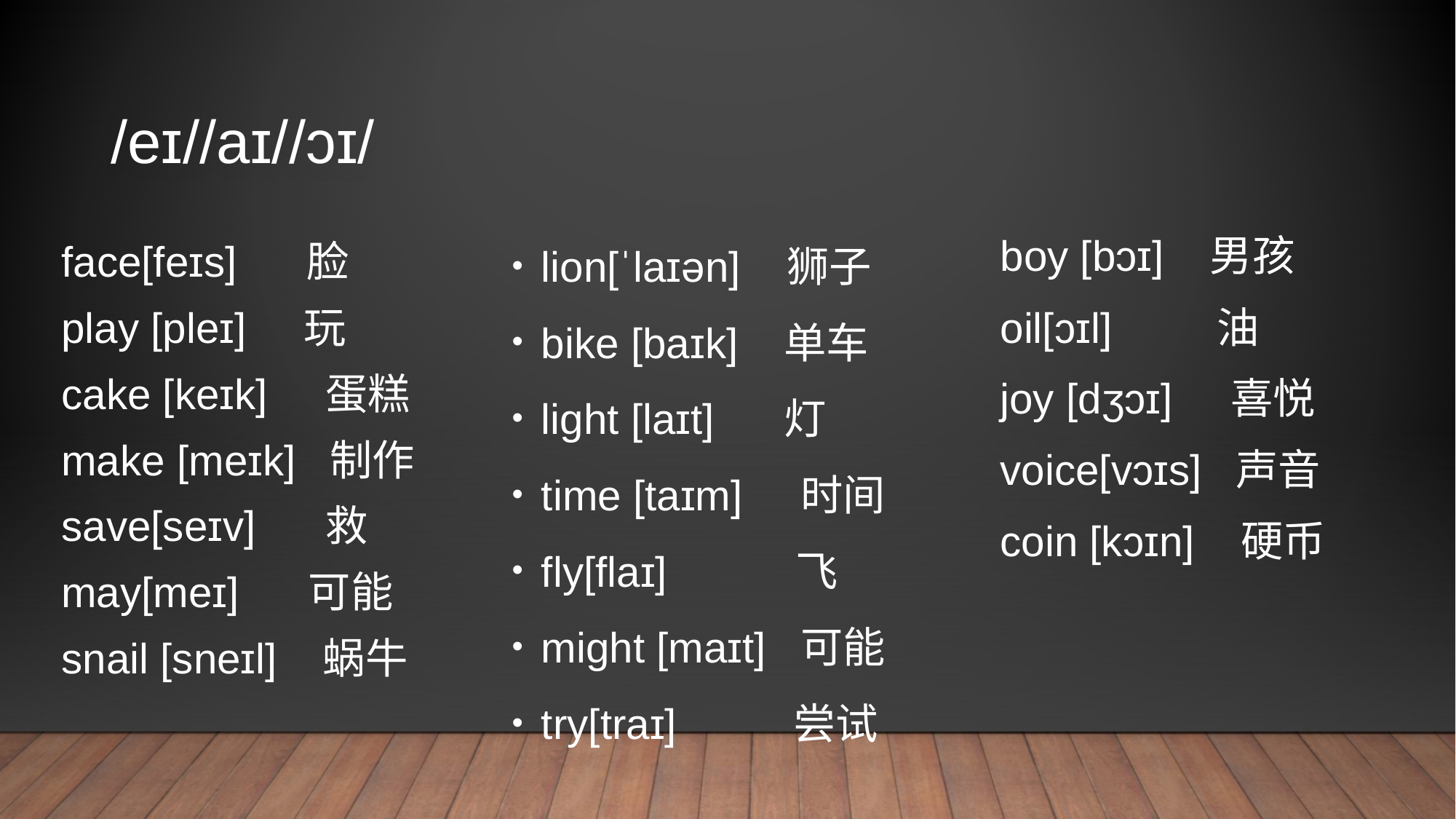

# /eɪ//aɪ//ɔɪ/
boy [bɔɪ]   男孩
oil[ɔɪl]        油
joy [dʒɔɪ]    喜悦
voice[vɔɪs]  声音
coin [kɔɪn]   硬币
face[feɪs]     脸
play [pleɪ]    玩
cake [keɪk]    蛋糕
make [meɪk]  制作
save[seɪv]     救
may[meɪ]     可能
snail [sneɪl]   蜗牛
lion[ˈlaɪən]   狮子
bike [baɪk]   单车
light [laɪt]     灯
time [taɪm]    时间
fly[flaɪ]          飞
might [maɪt]  可能
try[traɪ]         尝试